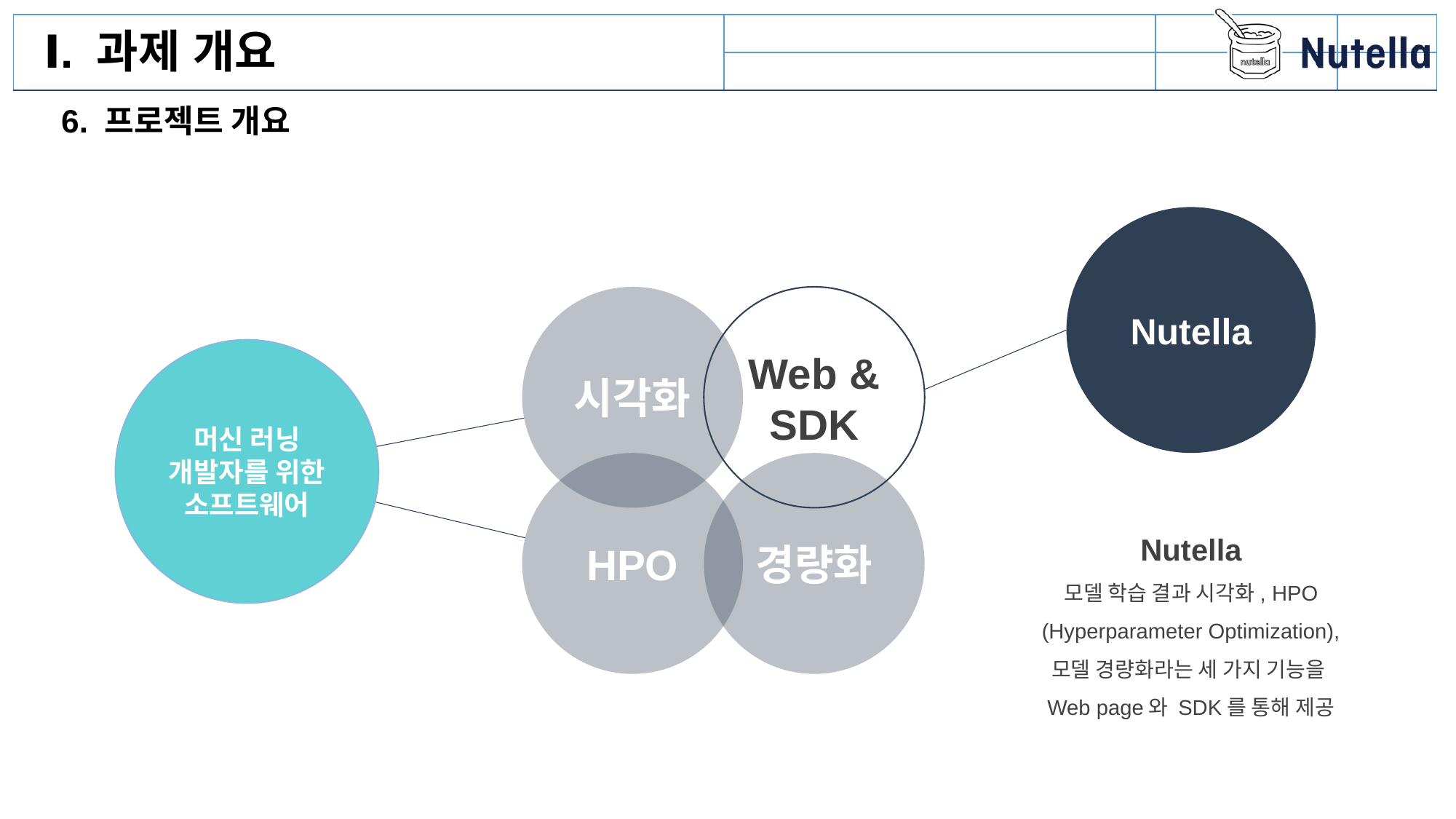

Ⅰ. 과제 개요
6. 프로젝트 개요

Nutella

시각화

Web & SDK

머신 러닝 개발자를 위한 소프트웨어

HPO

경량화

Nutella
모델 학습 결과 시각화, HPO (Hyperparameter Optimization), 모델 경량화라는 세 가지 기능을
Web page와 SDK를 통해 제공